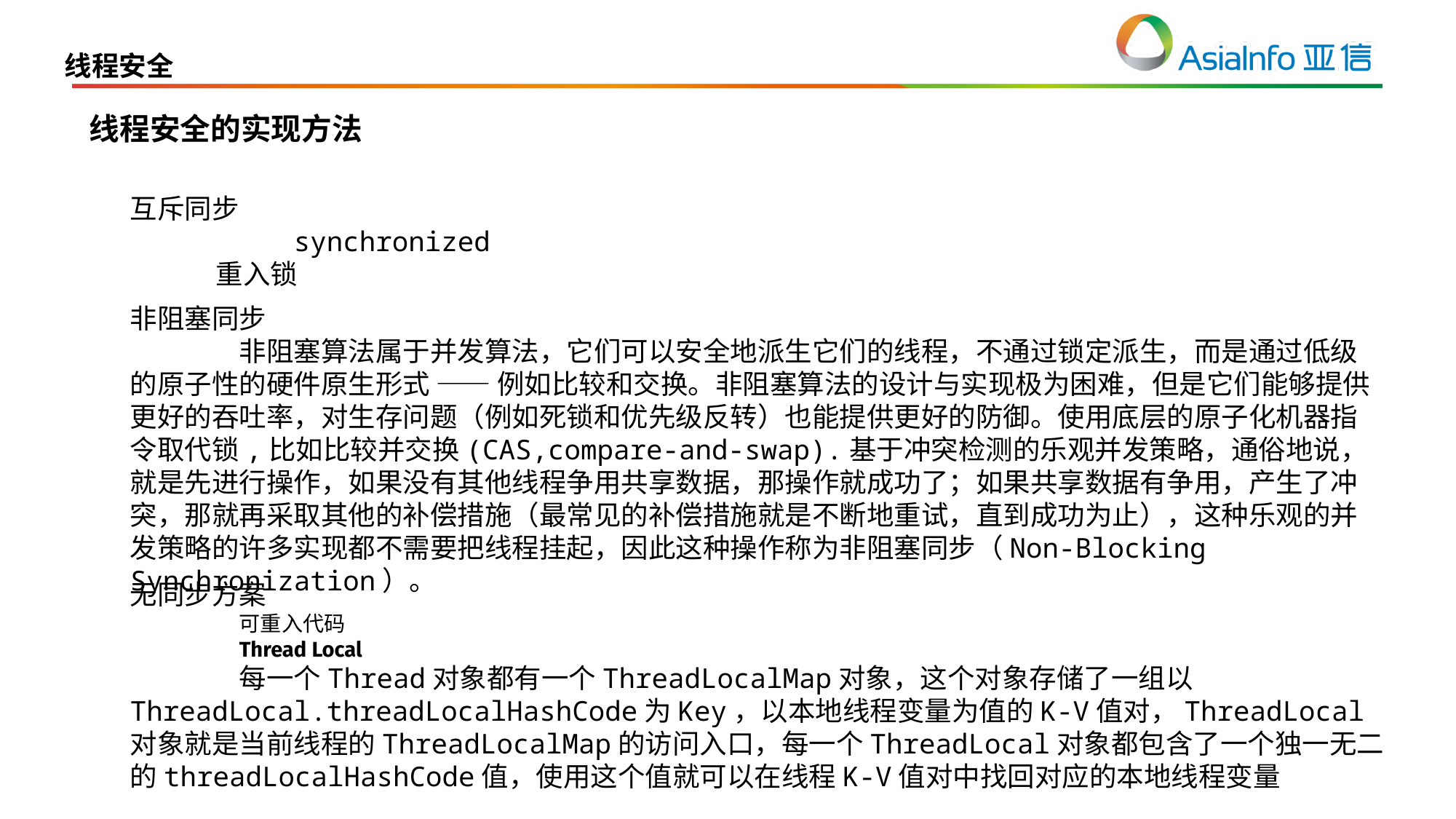

线程安全
线程安全的实现方法
互斥同步
  	synchronized
    重入锁
非阻塞同步
	非阻塞算法属于并发算法，它们可以安全地派生它们的线程，不通过锁定派生，而是通过低级的原子性的硬件原生形式 —— 例如比较和交换。非阻塞算法的设计与实现极为困难，但是它们能够提供更好的吞吐率，对生存问题（例如死锁和优先级反转）也能提供更好的防御。使用底层的原子化机器指令取代锁,比如比较并交换(CAS,compare-and-swap).基于冲突检测的乐观并发策略，通俗地说，就是先进行操作，如果没有其他线程争用共享数据，那操作就成功了；如果共享数据有争用，产生了冲突，那就再采取其他的补偿措施（最常见的补偿措施就是不断地重试，直到成功为止），这种乐观的并发策略的许多实现都不需要把线程挂起，因此这种操作称为非阻塞同步（Non-Blocking Synchronization）。
无同步方案
	可重入代码
	Thread Local
	每一个Thread对象都有一个ThreadLocalMap对象，这个对象存储了一组以ThreadLocal.threadLocalHashCode为Key，以本地线程变量为值的K-V值对，ThreadLocal对象就是当前线程的ThreadLocalMap的访问入口，每一个ThreadLocal对象都包含了一个独一无二的threadLocalHashCode值，使用这个值就可以在线程K-V值对中找回对应的本地线程变量